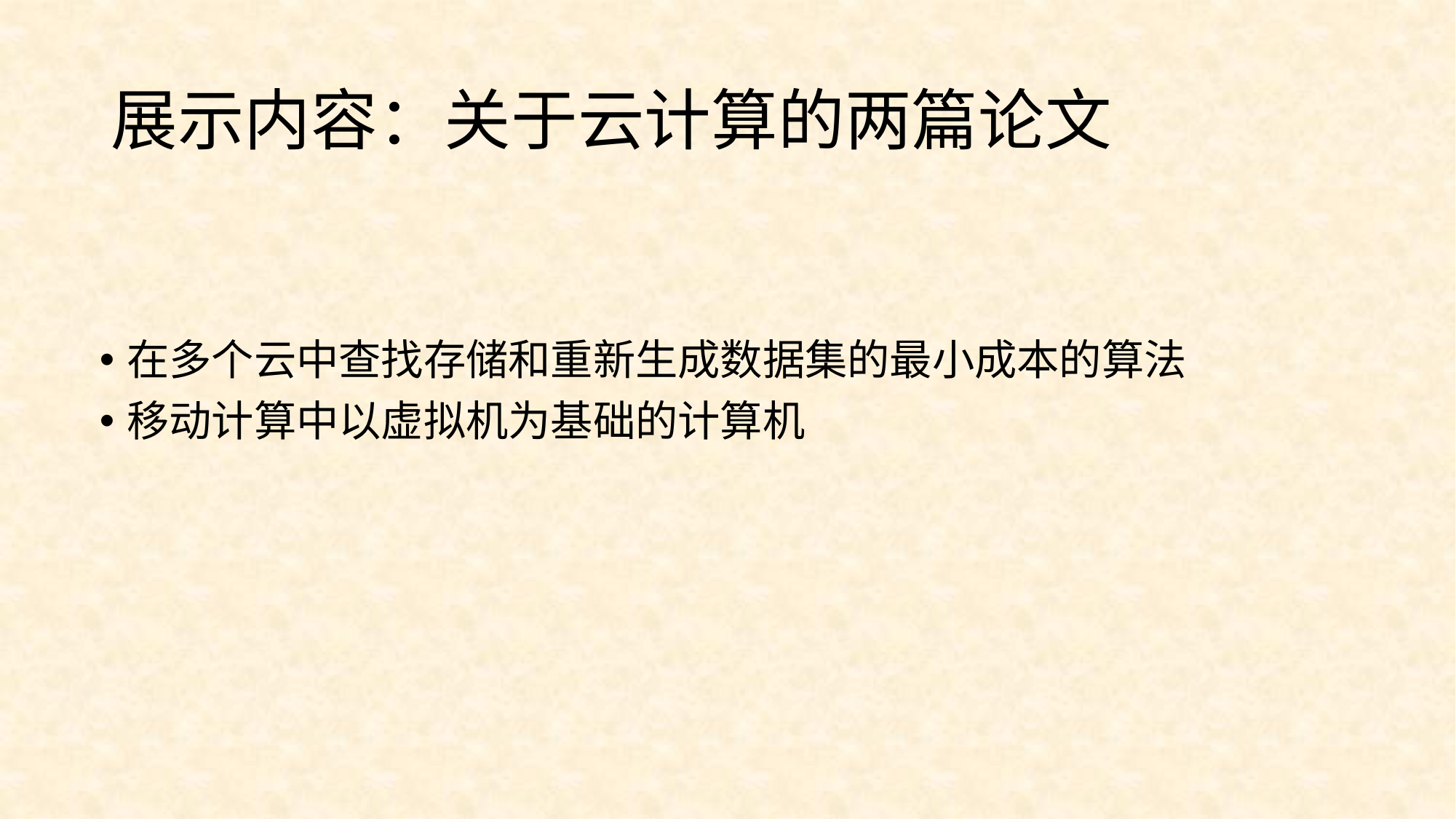

# 展示内容：关于云计算的两篇论文
在多个云中查找存储和重新生成数据集的最小成本的算法
移动计算中以虚拟机为基础的计算机